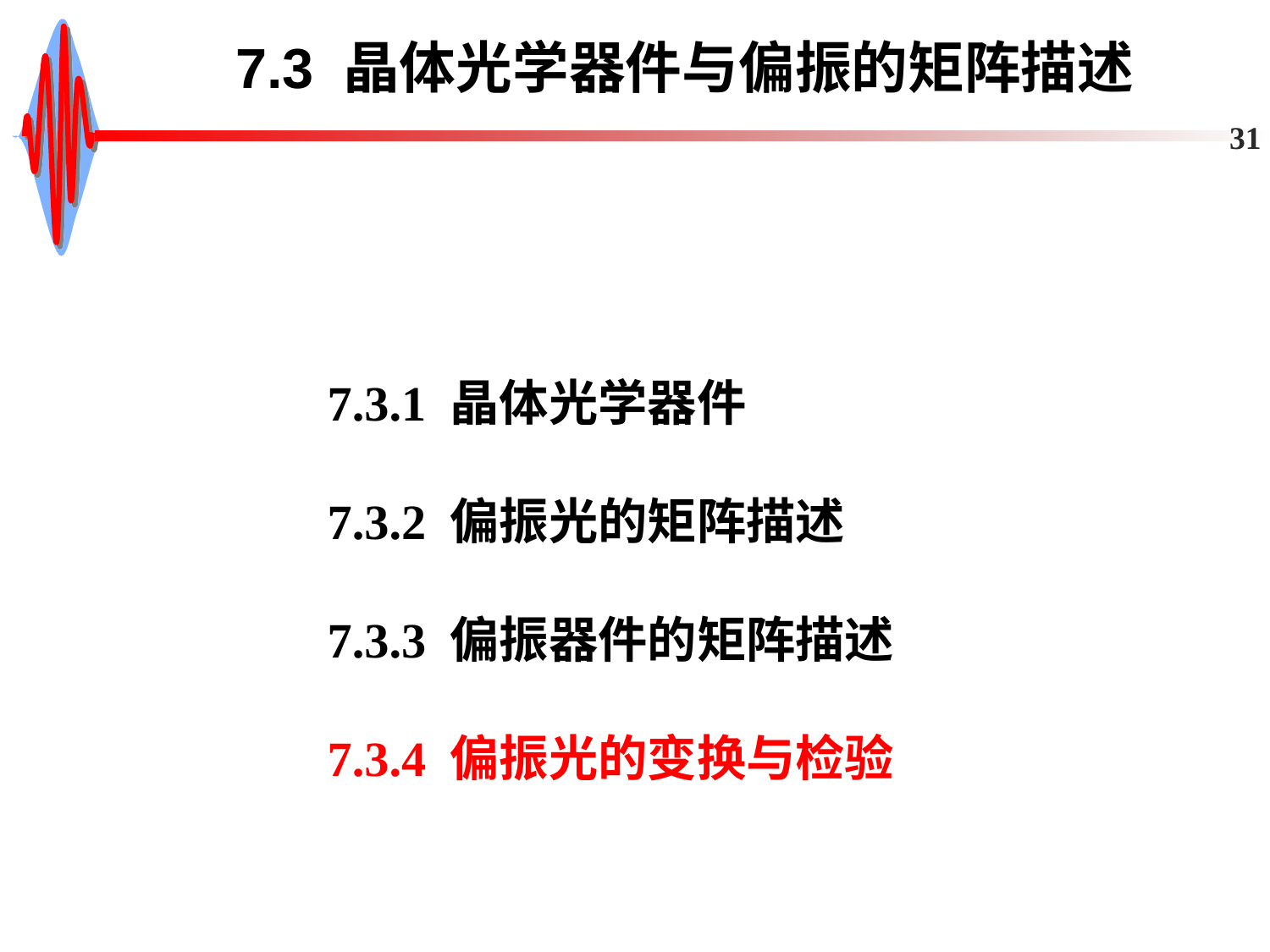

# 7.3 晶体光学器件与偏振的矩阵描述
31
7.3.1 晶体光学器件
7.3.2 偏振光的矩阵描述
7.3.3 偏振器件的矩阵描述
7.3.4 偏振光的变换与检验